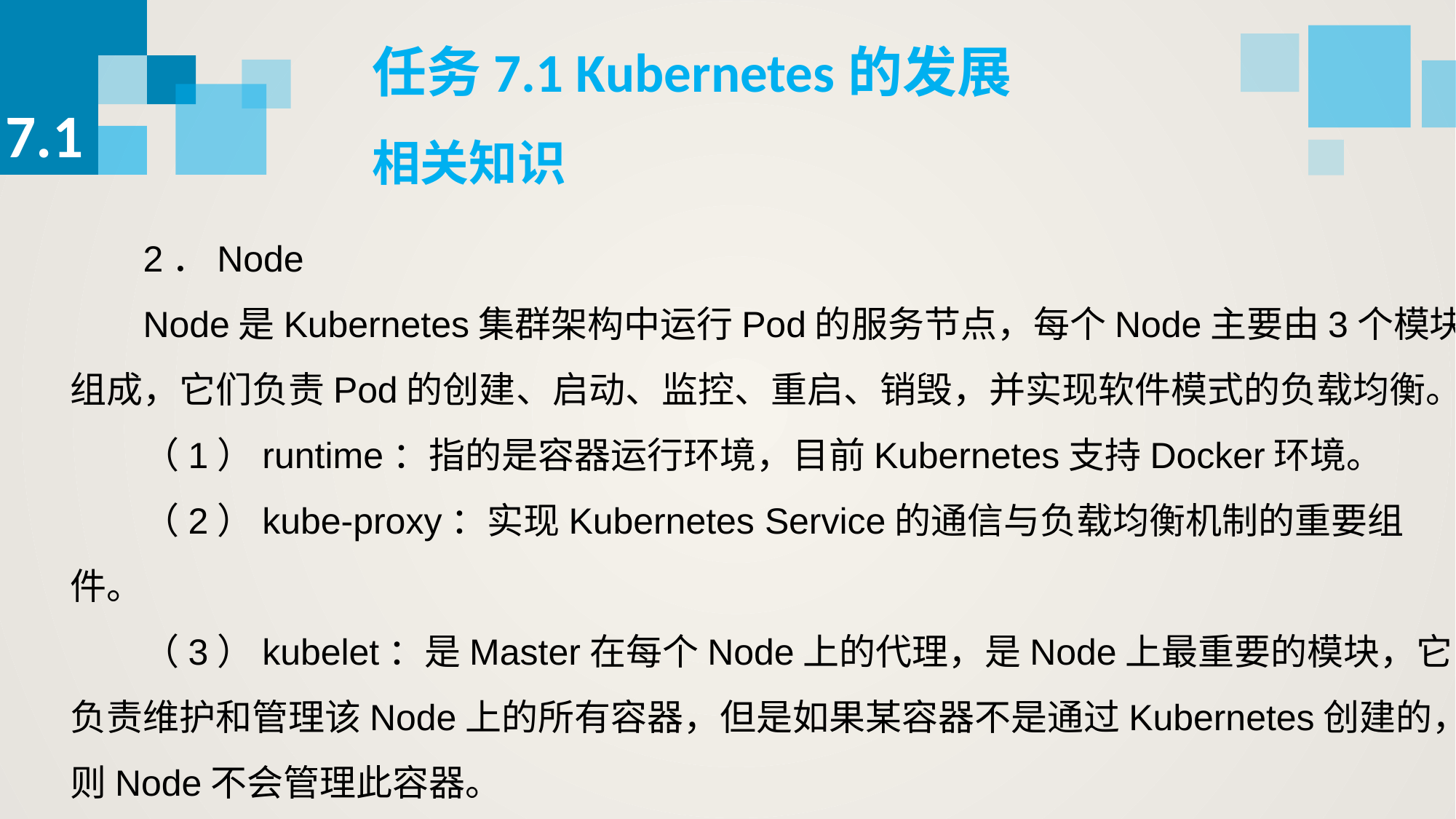

任务7.1 Kubernetes的发展
7.1
相关知识
2．Node
Node是Kubernetes集群架构中运行Pod的服务节点，每个Node主要由3个模块组成，它们负责Pod的创建、启动、监控、重启、销毁，并实现软件模式的负载均衡。
（1）runtime：指的是容器运行环境，目前Kubernetes支持Docker环境。
（2）kube-proxy：实现Kubernetes Service的通信与负载均衡机制的重要组件。
（3）kubelet：是Master在每个Node上的代理，是Node上最重要的模块，它负责维护和管理该Node上的所有容器，但是如果某容器不是通过Kubernetes创建的，则Node不会管理此容器。